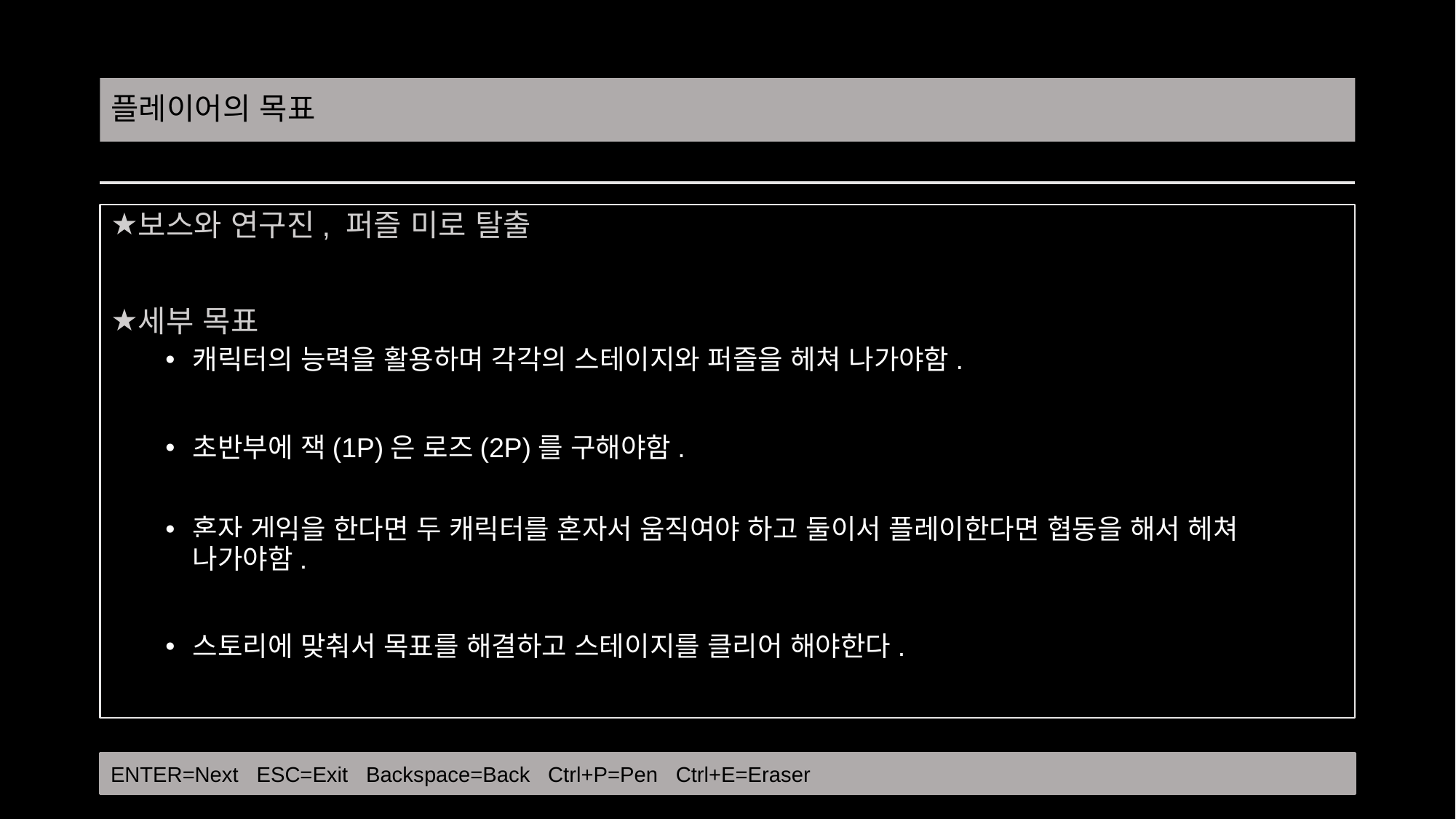

# 플레이어의 목표
보스와 연구진, 퍼즐 미로 탈출

세부 목표
캐릭터의 능력을 활용하며 각각의 스테이지와 퍼즐을 헤쳐 나가야함.

초반부에 잭(1P)은 로즈(2P)를 구해야함.

혼자 게임을 한다면 두 캐릭터를 혼자서 움직여야 하고 둘이서 플레이한다면 협동을 해서 헤쳐 나가야함.

스토리에 맞춰서 목표를 해결하고 스테이지를 클리어 해야한다.